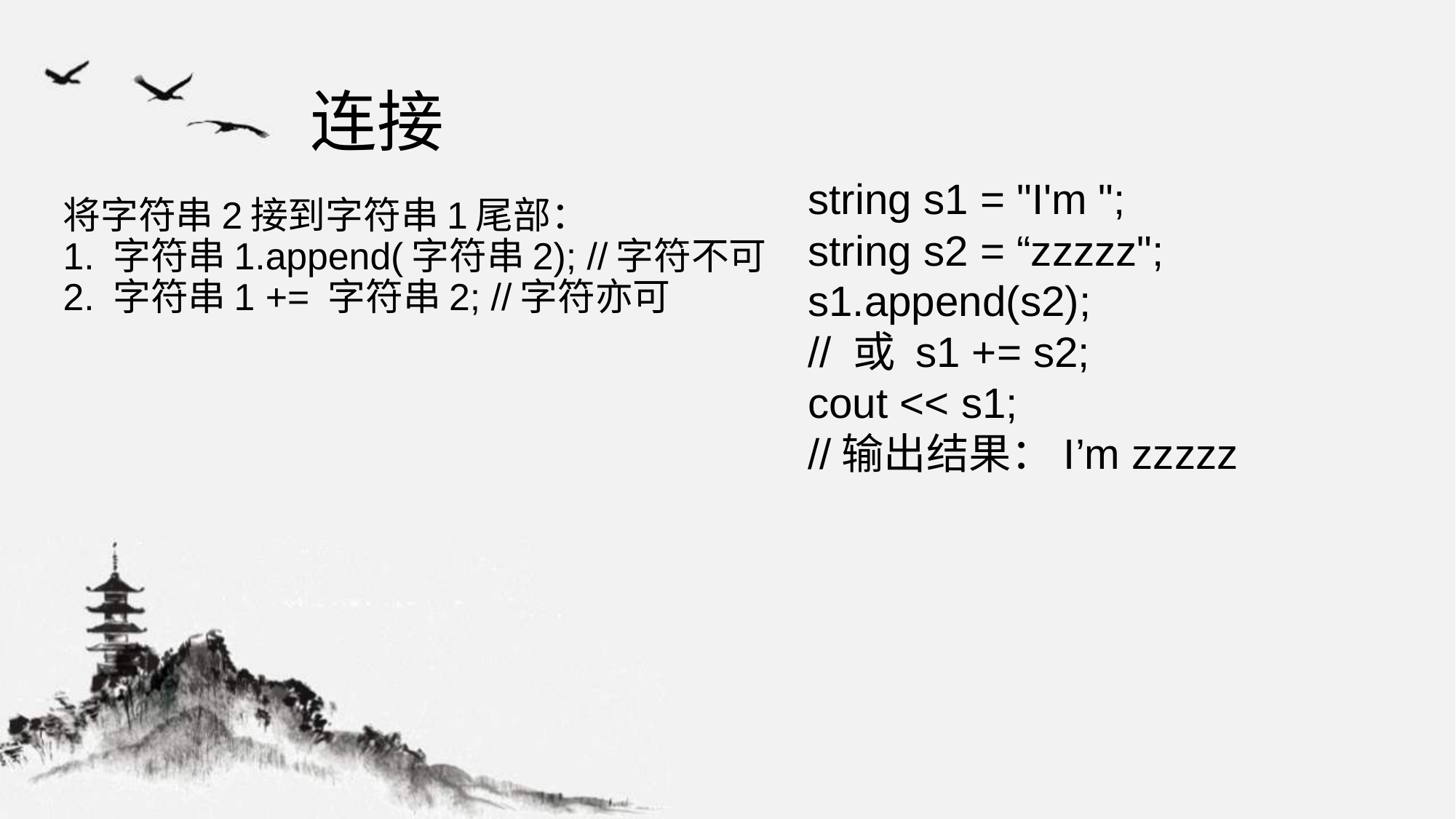

# 连接
string s1 = "I'm ";
string s2 = “zzzzz";
s1.append(s2);
// 或 s1 += s2;
cout << s1;
//输出结果：I’m zzzzz
将字符串2接到字符串1尾部：
1. 字符串1.append(字符串2); //字符不可
2. 字符串1 += 字符串2; //字符亦可